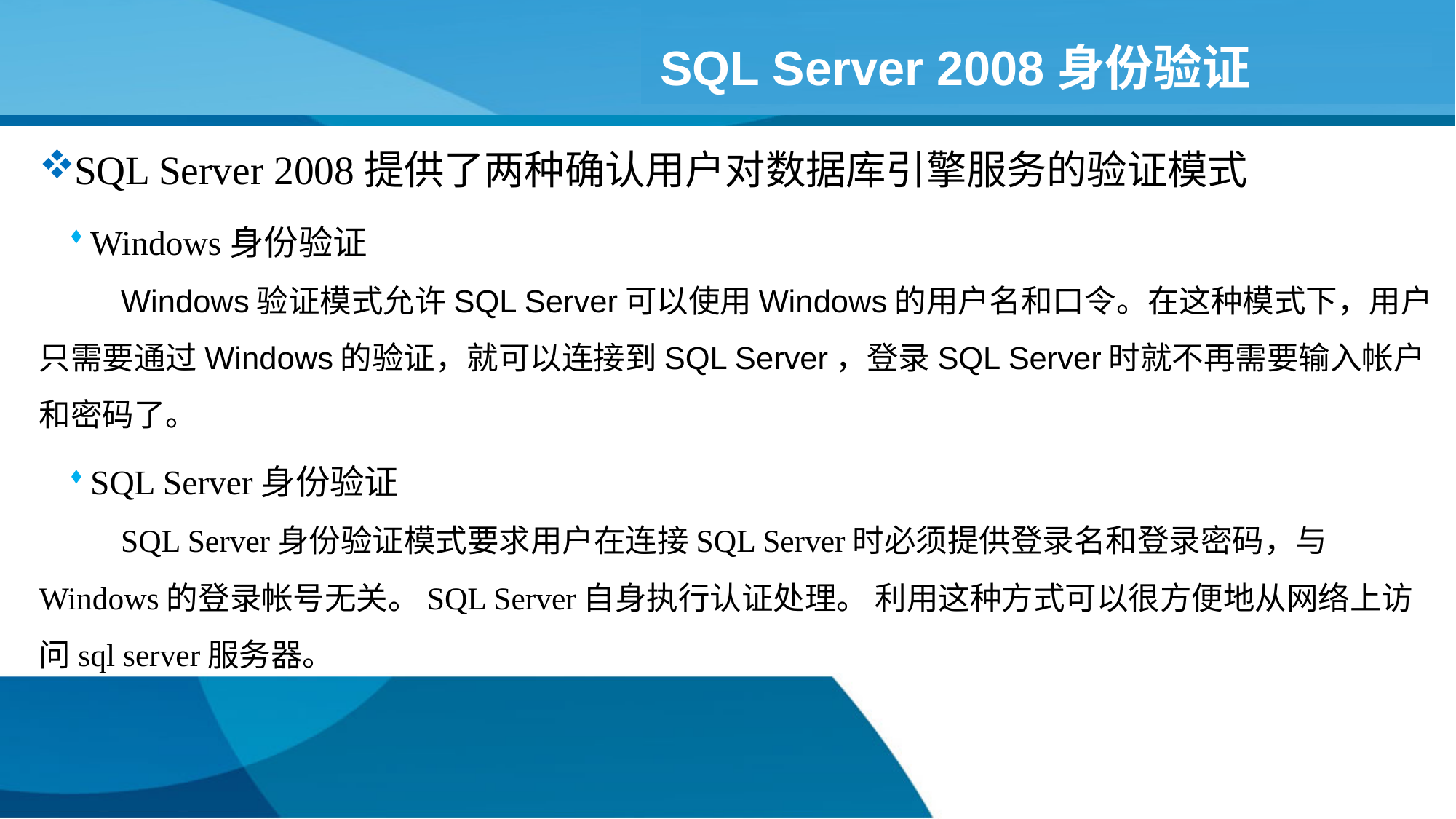

# SQL Server 2008身份验证
SQL Server 2008提供了两种确认用户对数据库引擎服务的验证模式
Windows身份验证
Windows验证模式允许SQL Server可以使用Windows的用户名和口令。在这种模式下，用户只需要通过Windows的验证，就可以连接到SQL Server，登录SQL Server时就不再需要输入帐户和密码了。
SQL Server身份验证
SQL Server身份验证模式要求用户在连接SQL Server时必须提供登录名和登录密码，与Windows的登录帐号无关。SQL Server自身执行认证处理。 利用这种方式可以很方便地从网络上访问sql server服务器。